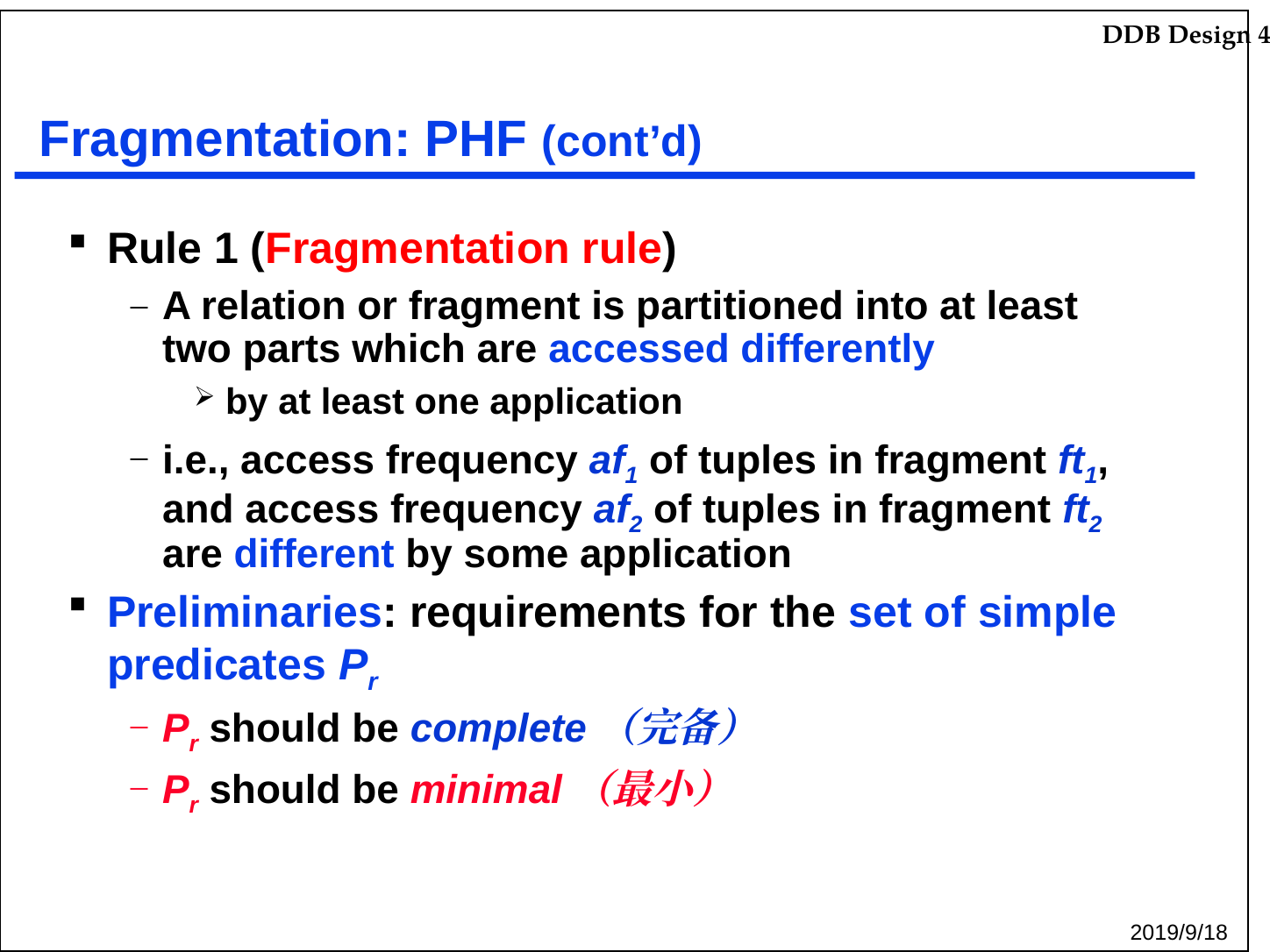

# Fragmentation: PHF (cont’d)
Rule 1 (Fragmentation rule)
A relation or fragment is partitioned into at least two parts which are accessed differently
by at least one application
i.e., access frequency af1 of tuples in fragment ft1, and access frequency af2 of tuples in fragment ft2 are different by some application
Preliminaries: requirements for the set of simple predicates Pr
Pr should be complete（完备）
Pr should be minimal（最小）